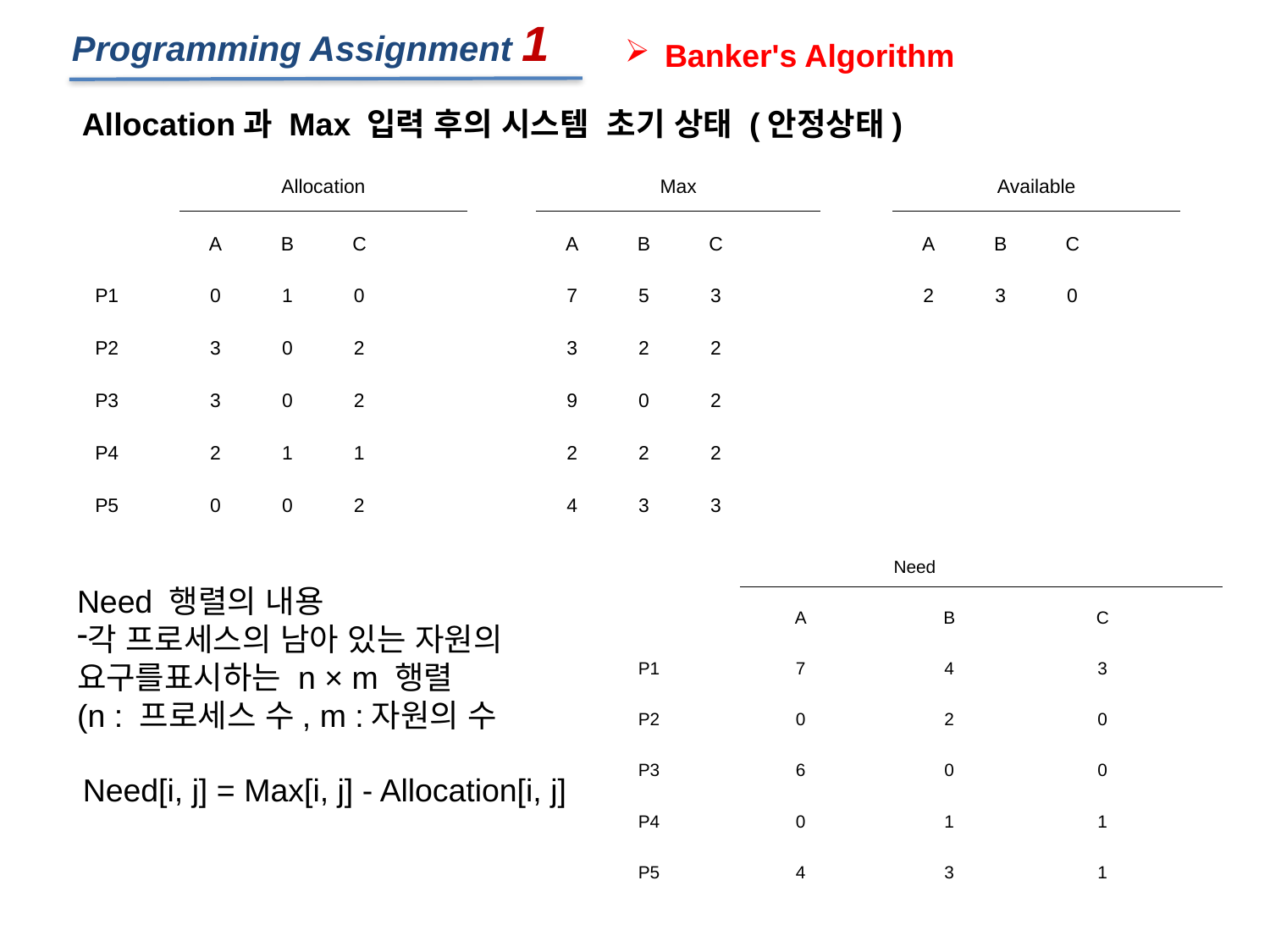

Programming Assignment 1
Banker's Algorithm
Allocation과 Max 입력 후의 시스템  초기 상태 (안정상태)
|  |  | Allocation |  |  |  |  | Max |  |  |  |  | Available |  |  |  |
| --- | --- | --- | --- | --- | --- | --- | --- | --- | --- | --- | --- | --- | --- | --- | --- |
|  |  | A | B | C |  |  | A | B | C |  |  | A | B | C |  |
| P1 |  | 0 | 1 | 0 |  |  | 7 | 5 | 3 |  |  | 2 | 3 | 0 |  |
| P2 |  | 3 | 0 | 2 |  |  | 3 | 2 | 2 |  |  |  |  |  |  |
| P3 |  | 3 | 0 | 2 |  |  | 9 | 0 | 2 |  |  |  |  |  |  |
| P4 |  | 2 | 1 | 1 |  |  | 2 | 2 | 2 |  |  |  |  |  |  |
| P5 |  | 0 | 0 | 2 |  |  | 4 | 3 | 3 |  |  |  |  |  |  |
|  |  | Need |  |  |  |
| --- | --- | --- | --- | --- | --- |
|  |  | A | B | C |  |
| P1 |  | 7 | 4 | 3 |  |
| P2 |  | 0 | 2 | 0 |  |
| P3 |  | 6 | 0 | 0 |  |
| P4 |  | 0 | 1 | 1 |  |
| P5 |  | 4 | 3 | 1 |  |
Need 행렬의 내용
각 프로세스의 남아 있는 자원의
요구를표시하는 n × m 행렬
(n : 프로세스 수, m :자원의 수

Need[i, j] = Max[i, j] - Allocation[i, j]